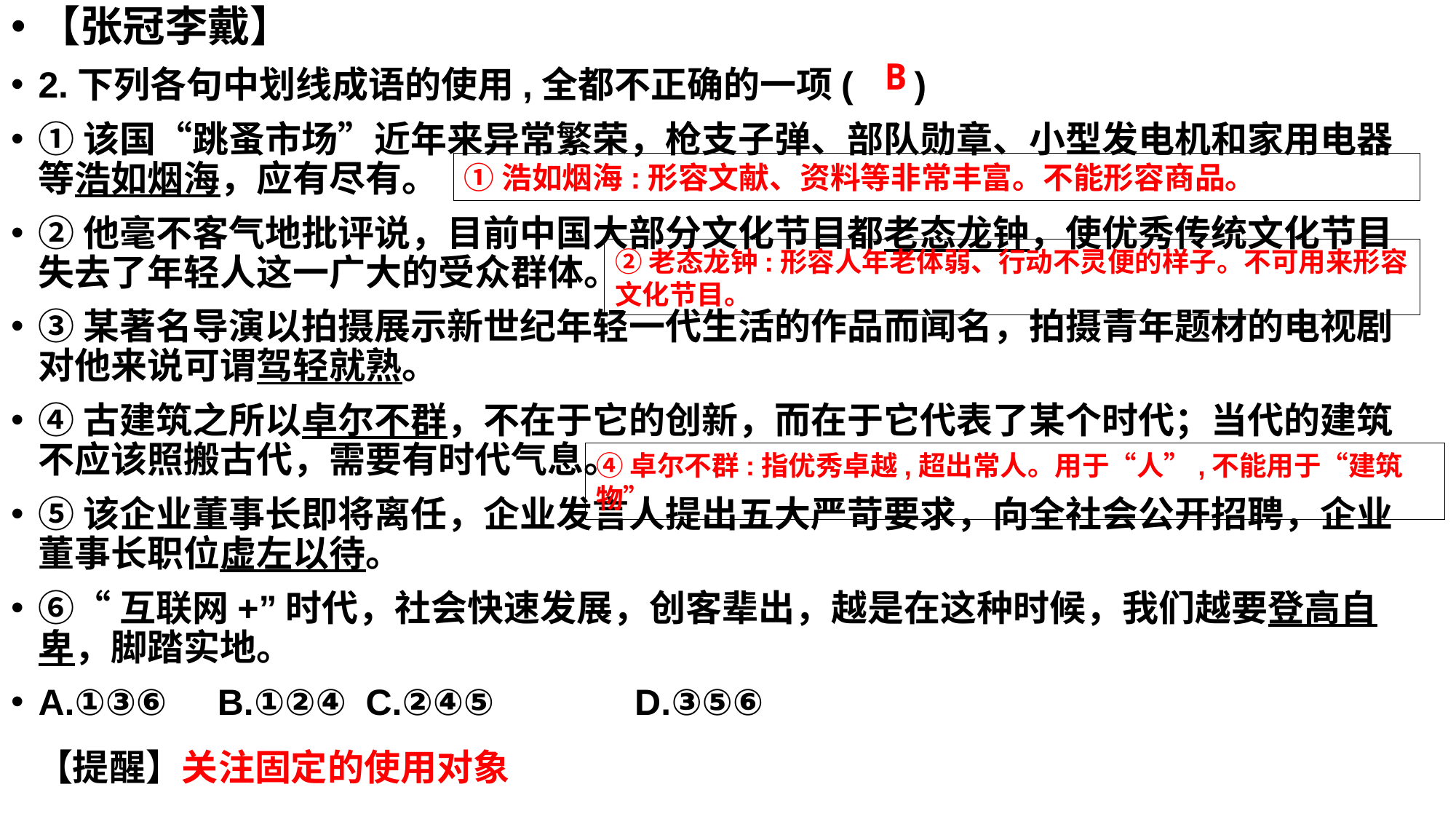

【张冠李戴】
2.下列各句中划线成语的使用,全都不正确的一项(      )
①该国“跳蚤市场”近年来异常繁荣，枪支子弹、部队勋章、小型发电机和家用电器等浩如烟海，应有尽有。
②他毫不客气地批评说，目前中国大部分文化节目都老态龙钟，使优秀传统文化节目失去了年轻人这一广大的受众群体。
③某著名导演以拍摄展示新世纪年轻一代生活的作品而闻名，拍摄青年题材的电视剧对他来说可谓驾轻就熟。
④古建筑之所以卓尔不群，不在于它的创新，而在于它代表了某个时代；当代的建筑不应该照搬古代，需要有时代气息。
⑤该企业董事长即将离任，企业发言人提出五大严苛要求，向全社会公开招聘，企业董事长职位虚左以待。
⑥“互联网+”时代，社会快速发展，创客辈出，越是在这种时候，我们越要登高自卑，脚踏实地。
A.①③⑥     B.①②④	C.②④⑤	     D.③⑤⑥
B
①浩如烟海:形容文献、资料等非常丰富。不能形容商品。
②老态龙钟:形容人年老体弱、行动不灵便的样子。不可用来形容文化节目。
④卓尔不群:指优秀卓越,超出常人。用于“人”,不能用于“建筑物”
【提醒】关注固定的使用对象